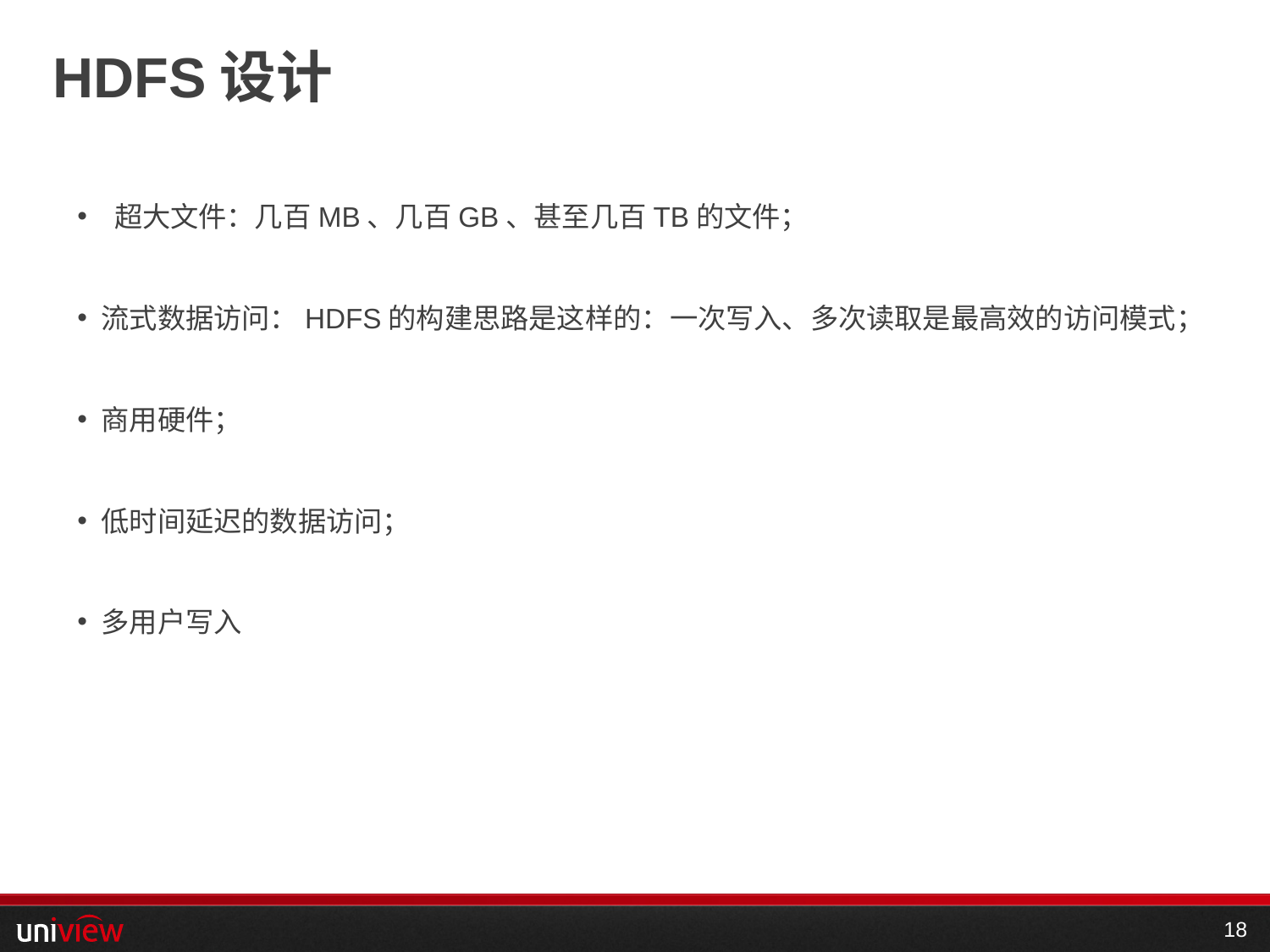

# HDFS设计
 超大文件：几百MB、几百GB、甚至几百TB的文件；

流式数据访问：HDFS的构建思路是这样的：一次写入、多次读取是最高效的访问模式；

商用硬件；

低时间延迟的数据访问；

多用户写入